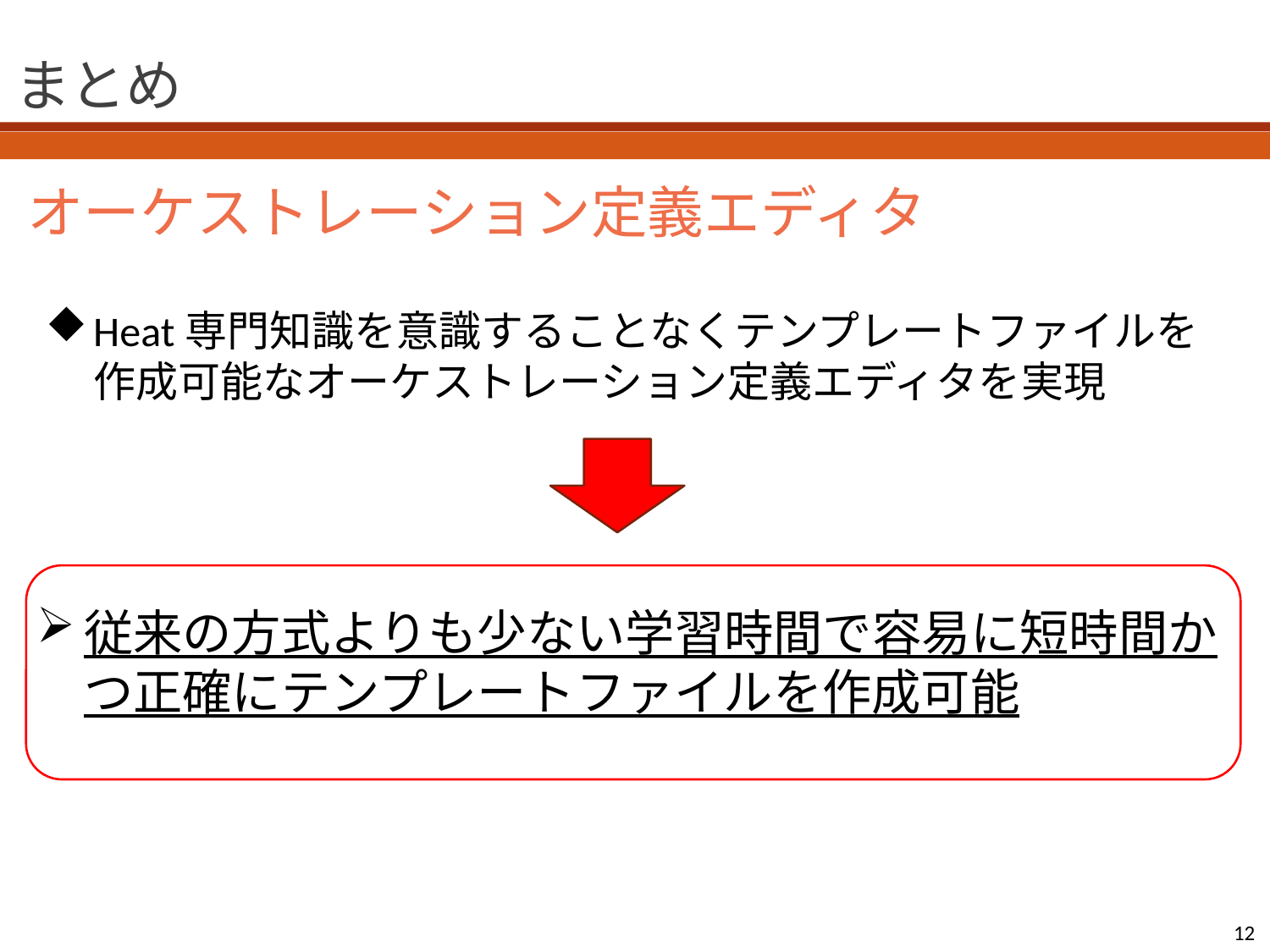

# まとめ
オーケストレーション定義エディタ
Heat専門知識を意識することなくテンプレートファイルを作成可能なオーケストレーション定義エディタを実現

従来の方式よりも少ない学習時間で容易に短時間かつ正確にテンプレートファイルを作成可能

12